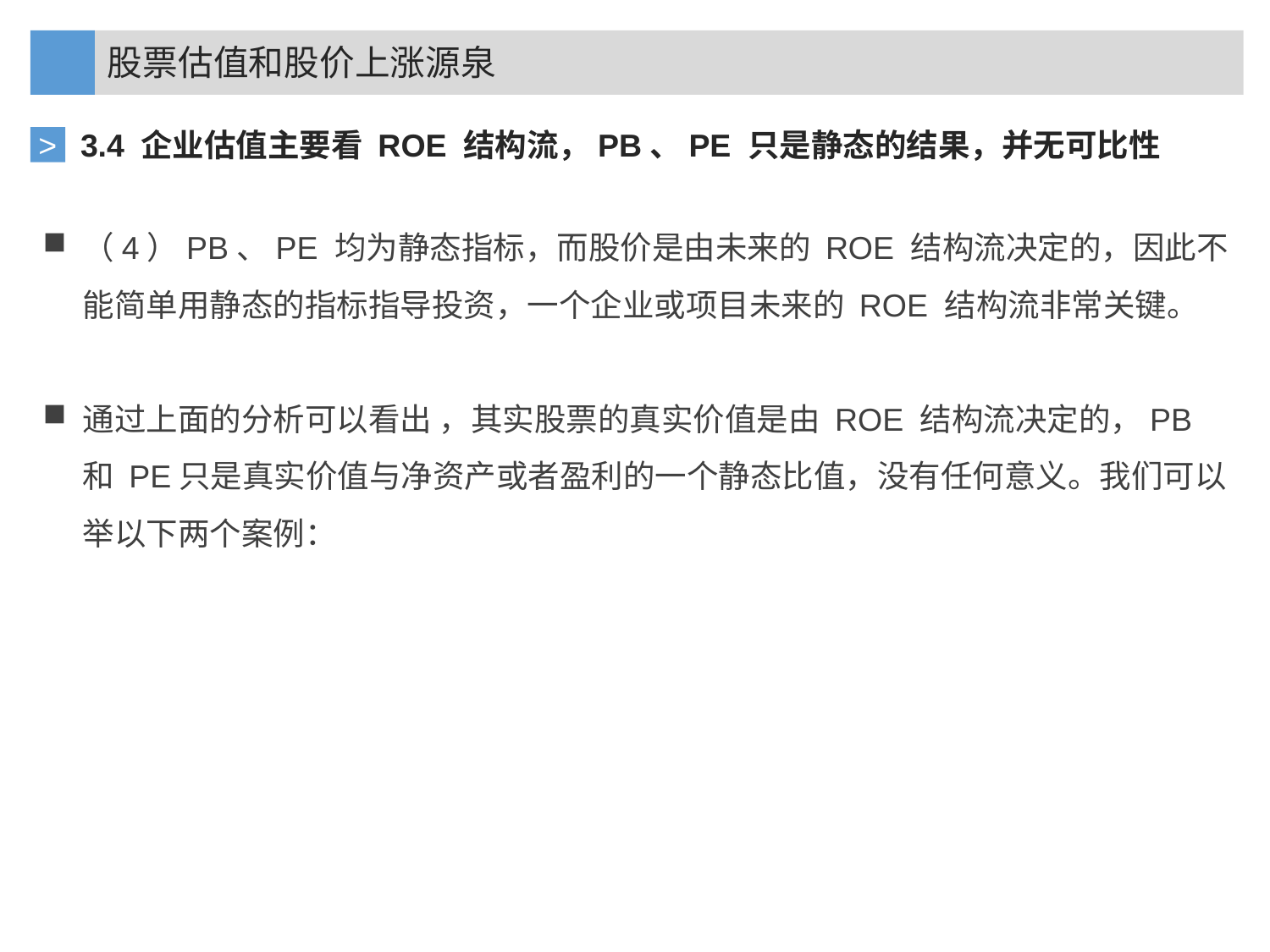

股票估值和股价上涨源泉
3.4 企业估值主要看 ROE 结构流，PB、PE 只是静态的结果，并无可比性
>
（4）PB、PE 均为静态指标，而股价是由未来的 ROE 结构流决定的，因此不能简单用静态的指标指导投资，一个企业或项目未来的 ROE 结构流非常关键。

通过上面的分析可以看出 ，其实股票的真实价值是由 ROE 结构流决定的，PB 和 PE只是真实价值与净资产或者盈利的一个静态比值，没有任何意义。我们可以举以下两个案例：